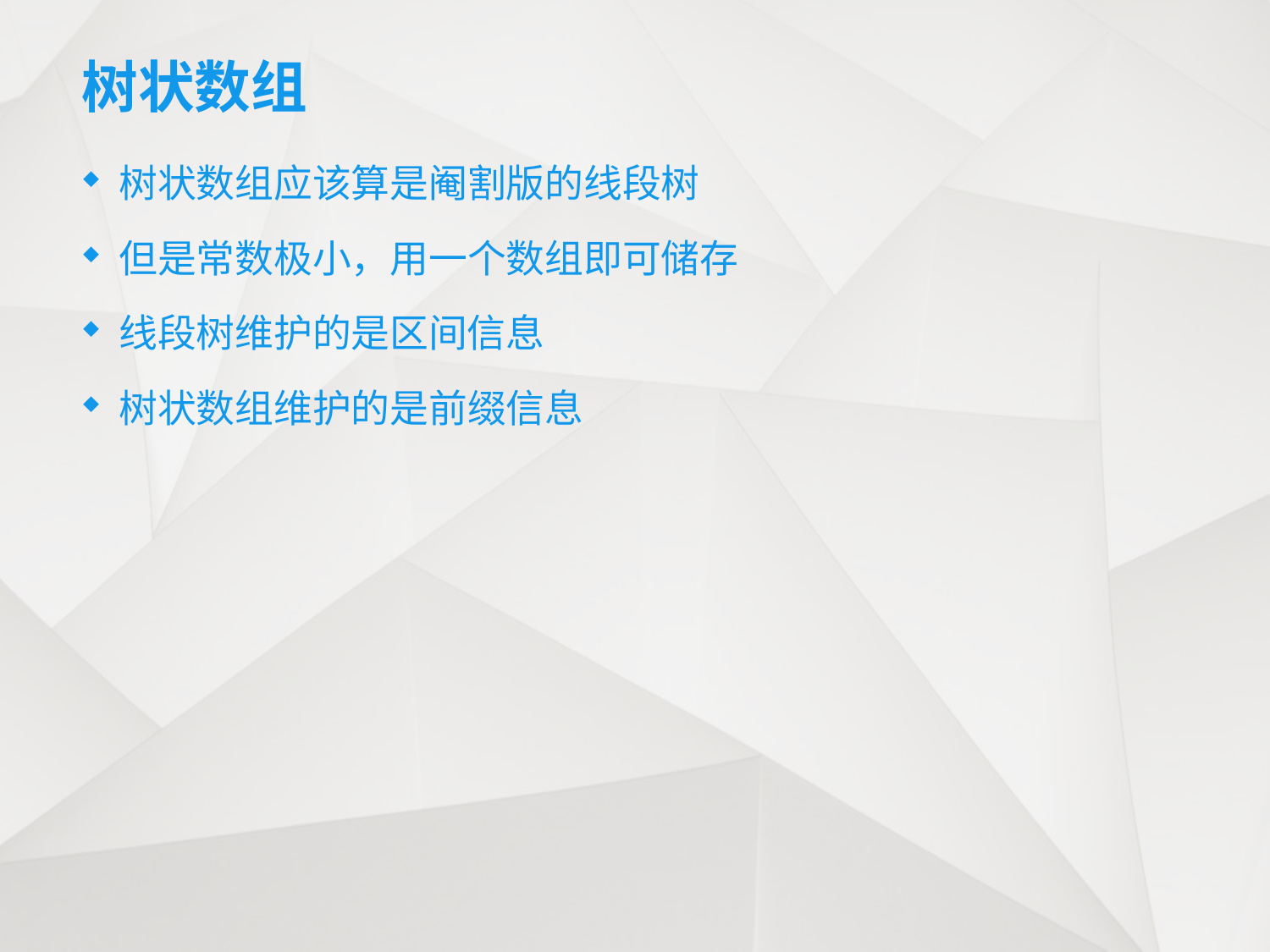

# 树状数组
树状数组应该算是阉割版的线段树
但是常数极小，用一个数组即可储存
线段树维护的是区间信息
树状数组维护的是前缀信息